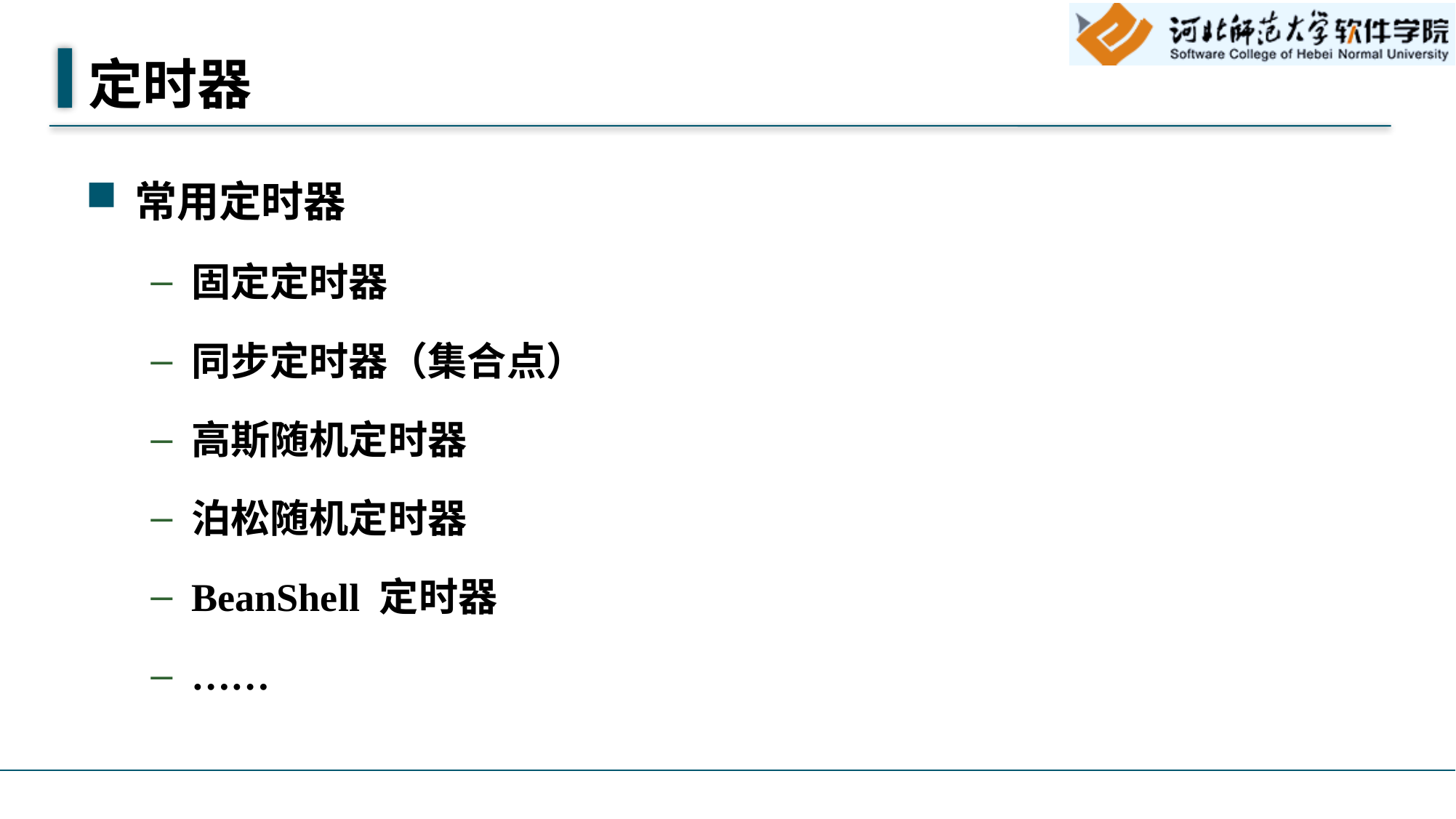

# 定时器
常用定时器
固定定时器
同步定时器（集合点）
高斯随机定时器
泊松随机定时器
BeanShell 定时器
……